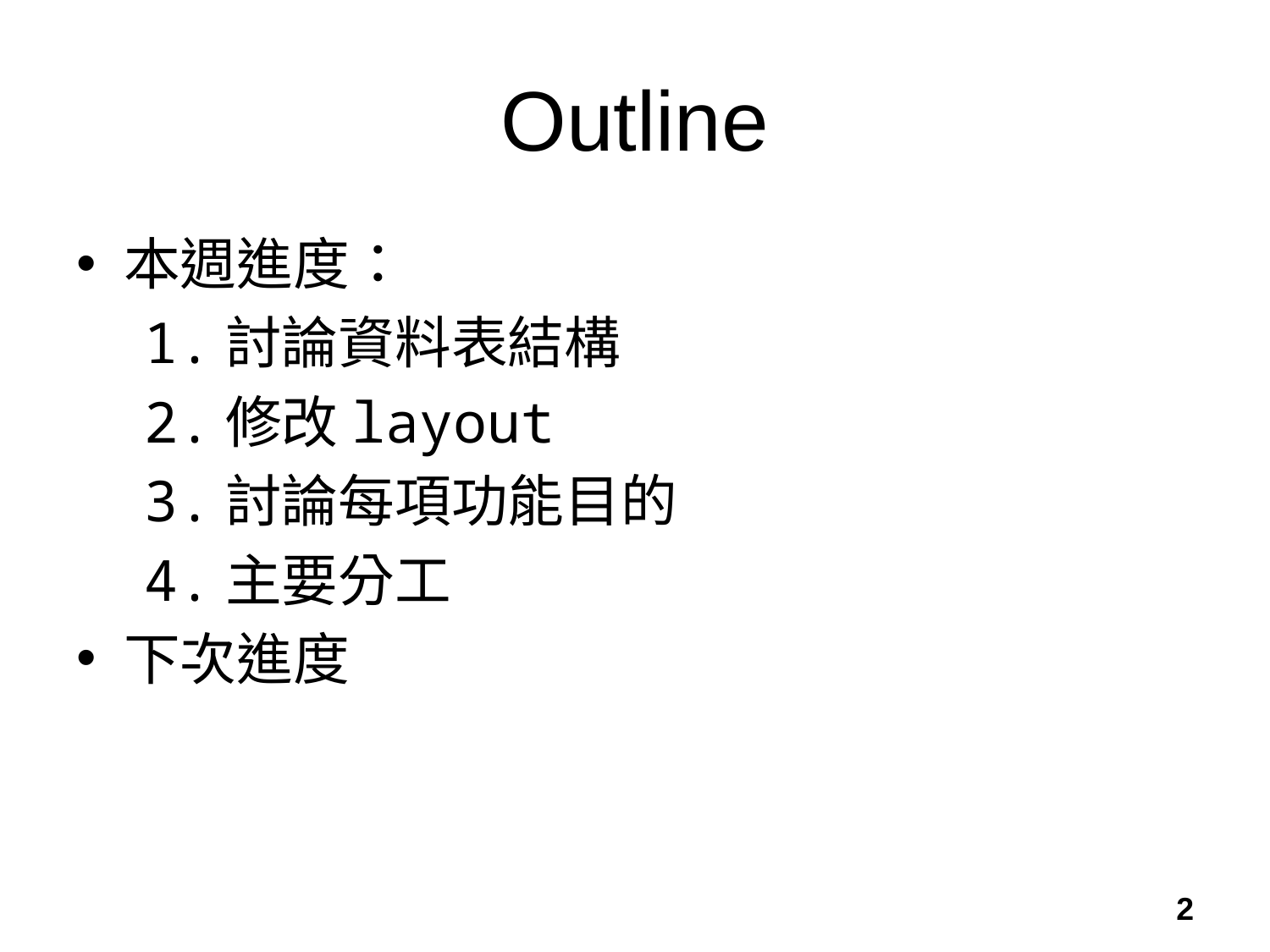

# Outline
本週進度：
  1.討論資料表結構
  2.修改layout
  3.討論每項功能目的
  4.主要分工
下次進度
2